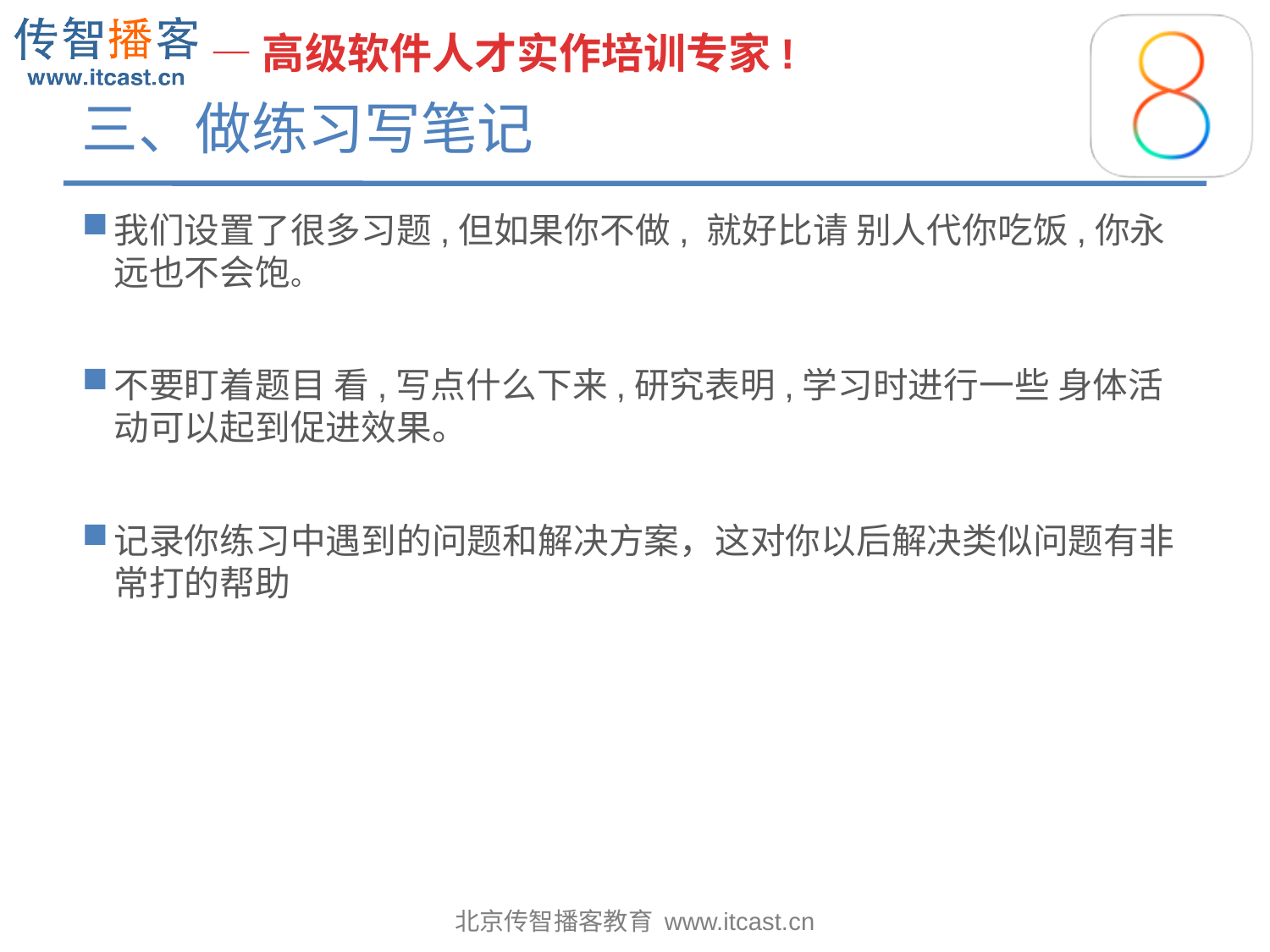

# 三、做练习写笔记
我们设置了很多习题,但如果你不做, 就好比请 别人代你吃饭,你永远也不会饱。

不要盯着题目 看,写点什么下来,研究表明,学习时进行一些 身体活动可以起到促进效果。

记录你练习中遇到的问题和解决方案，这对你以后解决类似问题有非常打的帮助